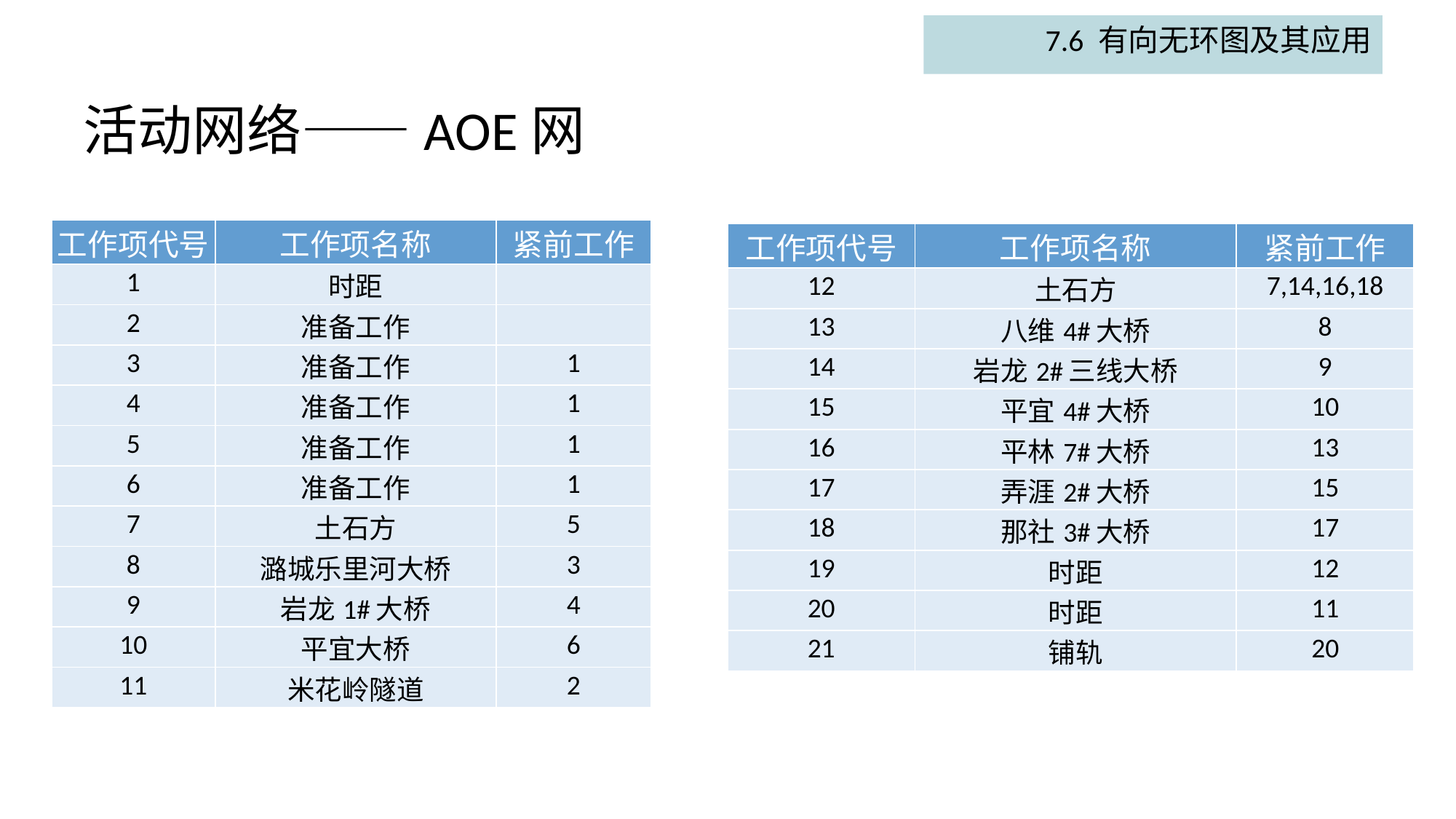

7.6 有向无环图及其应用
# 活动网络——AOE网
| 工作项代号 | 工作项名称 | 紧前工作 |
| --- | --- | --- |
| 1 | 时距 |  |
| 2 | 准备工作 |  |
| 3 | 准备工作 | 1 |
| 4 | 准备工作 | 1 |
| 5 | 准备工作 | 1 |
| 6 | 准备工作 | 1 |
| 7 | 土石方 | 5 |
| 8 | 潞城乐里河大桥 | 3 |
| 9 | 岩龙1#大桥 | 4 |
| 10 | 平宜大桥 | 6 |
| 11 | 米花岭隧道 | 2 |
| 工作项代号 | 工作项名称 | 紧前工作 |
| --- | --- | --- |
| 12 | 土石方 | 7,14,16,18 |
| 13 | 八维4#大桥 | 8 |
| 14 | 岩龙2#三线大桥 | 9 |
| 15 | 平宜4#大桥 | 10 |
| 16 | 平林7#大桥 | 13 |
| 17 | 弄涯2#大桥 | 15 |
| 18 | 那社3#大桥 | 17 |
| 19 | 时距 | 12 |
| 20 | 时距 | 11 |
| 21 | 铺轨 | 20 |